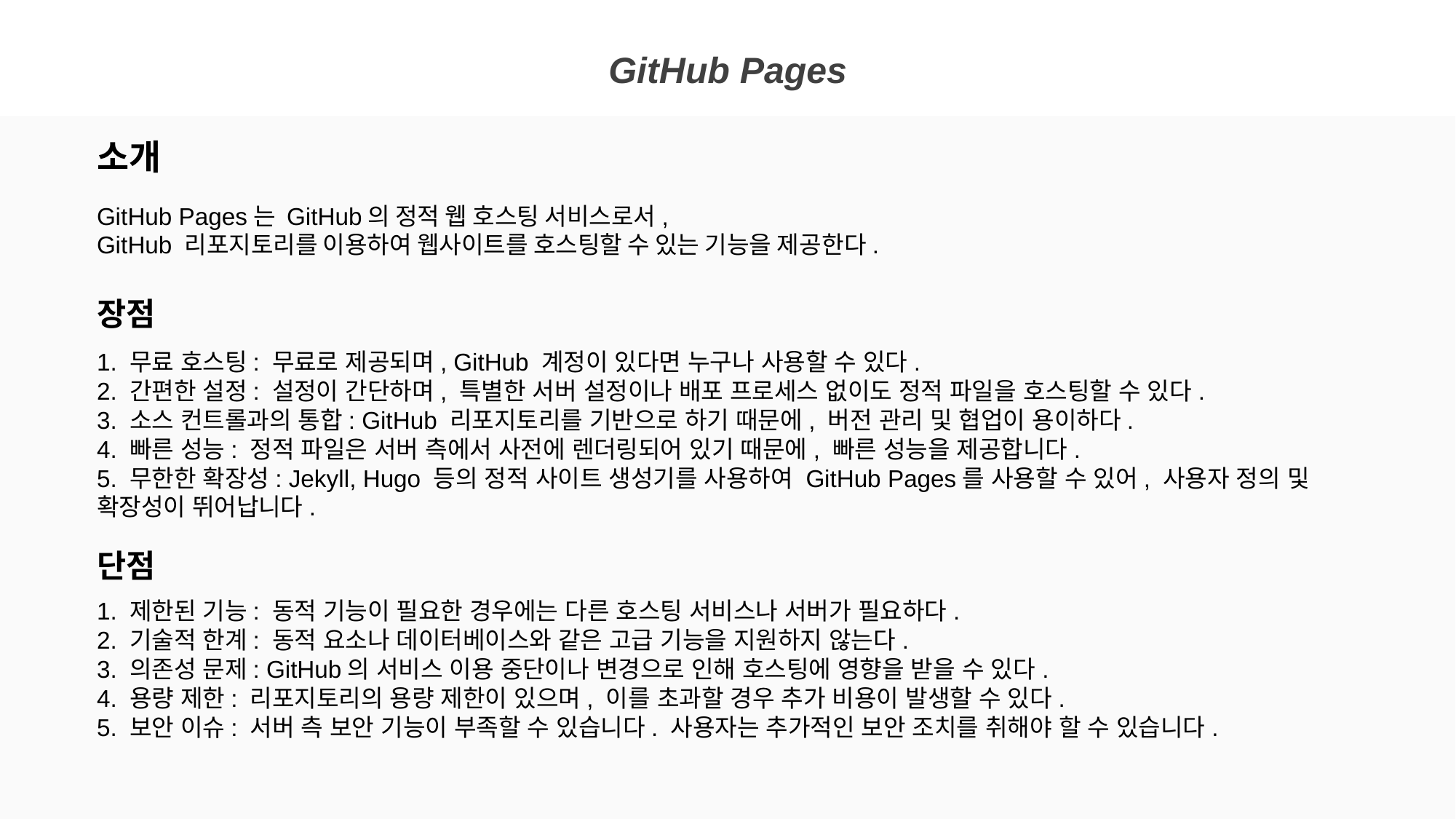

GitHub Pages
소개
GitHub Pages는 GitHub의 정적 웹 호스팅 서비스로서,
GitHub 리포지토리를 이용하여 웹사이트를 호스팅할 수 있는 기능을 제공한다.
장점
1. 무료 호스팅: 무료로 제공되며, GitHub 계정이 있다면 누구나 사용할 수 있다.
2. 간편한 설정: 설정이 간단하며, 특별한 서버 설정이나 배포 프로세스 없이도 정적 파일을 호스팅할 수 있다.
3. 소스 컨트롤과의 통합: GitHub 리포지토리를 기반으로 하기 때문에, 버전 관리 및 협업이 용이하다.
4. 빠른 성능: 정적 파일은 서버 측에서 사전에 렌더링되어 있기 때문에, 빠른 성능을 제공합니다.
5. 무한한 확장성: Jekyll, Hugo 등의 정적 사이트 생성기를 사용하여 GitHub Pages를 사용할 수 있어, 사용자 정의 및 확장성이 뛰어납니다.
단점
1. 제한된 기능: 동적 기능이 필요한 경우에는 다른 호스팅 서비스나 서버가 필요하다.
2. 기술적 한계: 동적 요소나 데이터베이스와 같은 고급 기능을 지원하지 않는다.
3. 의존성 문제: GitHub의 서비스 이용 중단이나 변경으로 인해 호스팅에 영향을 받을 수 있다.
4. 용량 제한: 리포지토리의 용량 제한이 있으며, 이를 초과할 경우 추가 비용이 발생할 수 있다.
5. 보안 이슈: 서버 측 보안 기능이 부족할 수 있습니다. 사용자는 추가적인 보안 조치를 취해야 할 수 있습니다.